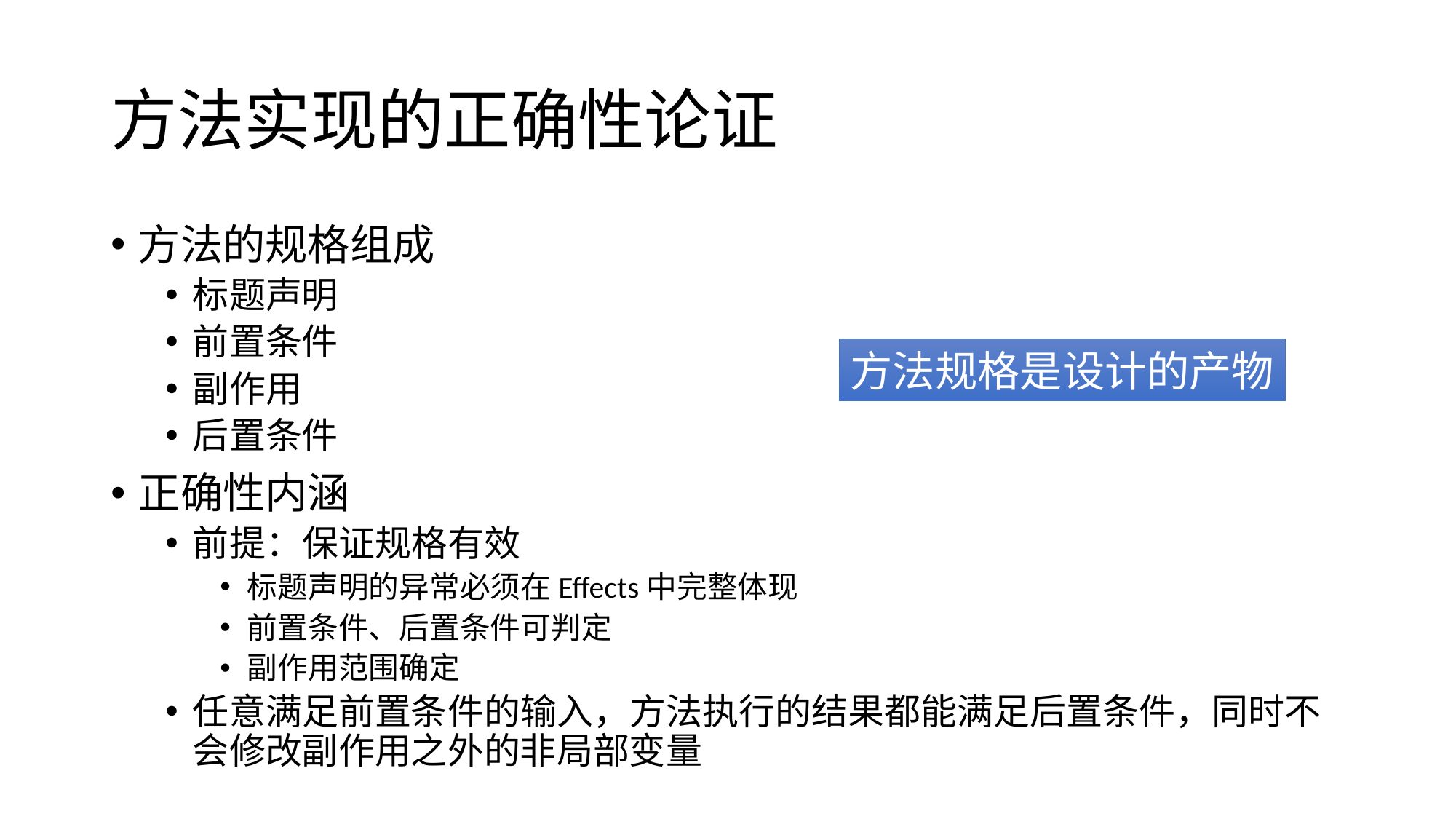

# 方法实现的正确性论证
方法的规格组成
标题声明
前置条件
副作用
后置条件
正确性内涵
前提：保证规格有效
标题声明的异常必须在Effects中完整体现
前置条件、后置条件可判定
副作用范围确定
任意满足前置条件的输入，方法执行的结果都能满足后置条件，同时不会修改副作用之外的非局部变量
方法规格是设计的产物